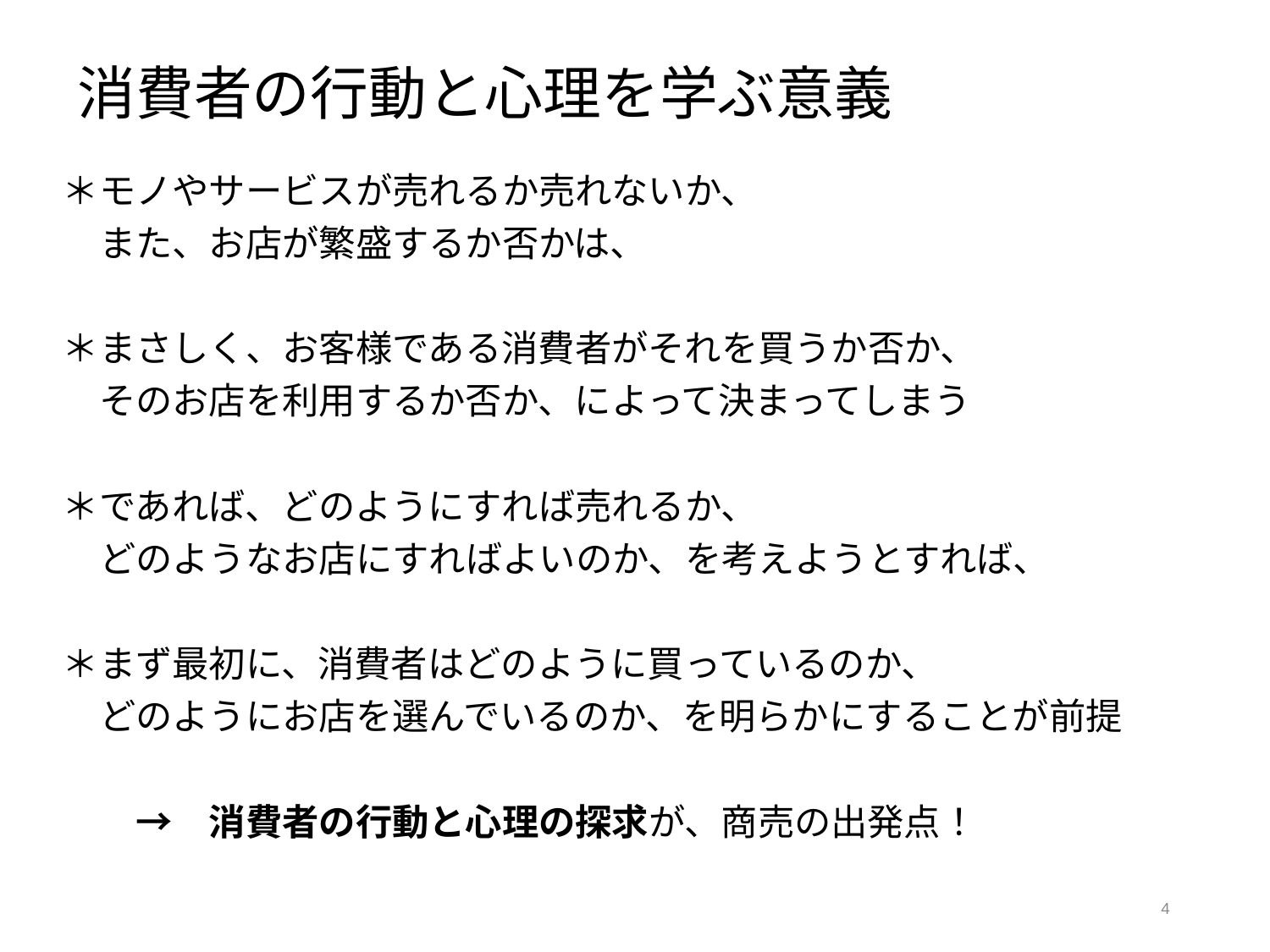

# 消費者の行動と心理を学ぶ意義
＊モノやサービスが売れるか売れないか、
　また、お店が繁盛するか否かは、

＊まさしく、お客様である消費者がそれを買うか否か、
　そのお店を利用するか否か、によって決まってしまう

＊であれば、どのようにすれば売れるか、
　どのようなお店にすればよいのか、を考えようとすれば、

＊まず最初に、消費者はどのように買っているのか、
　どのようにお店を選んでいるのか、を明らかにすることが前提

　　→　消費者の行動と心理の探求が、商売の出発点！
4